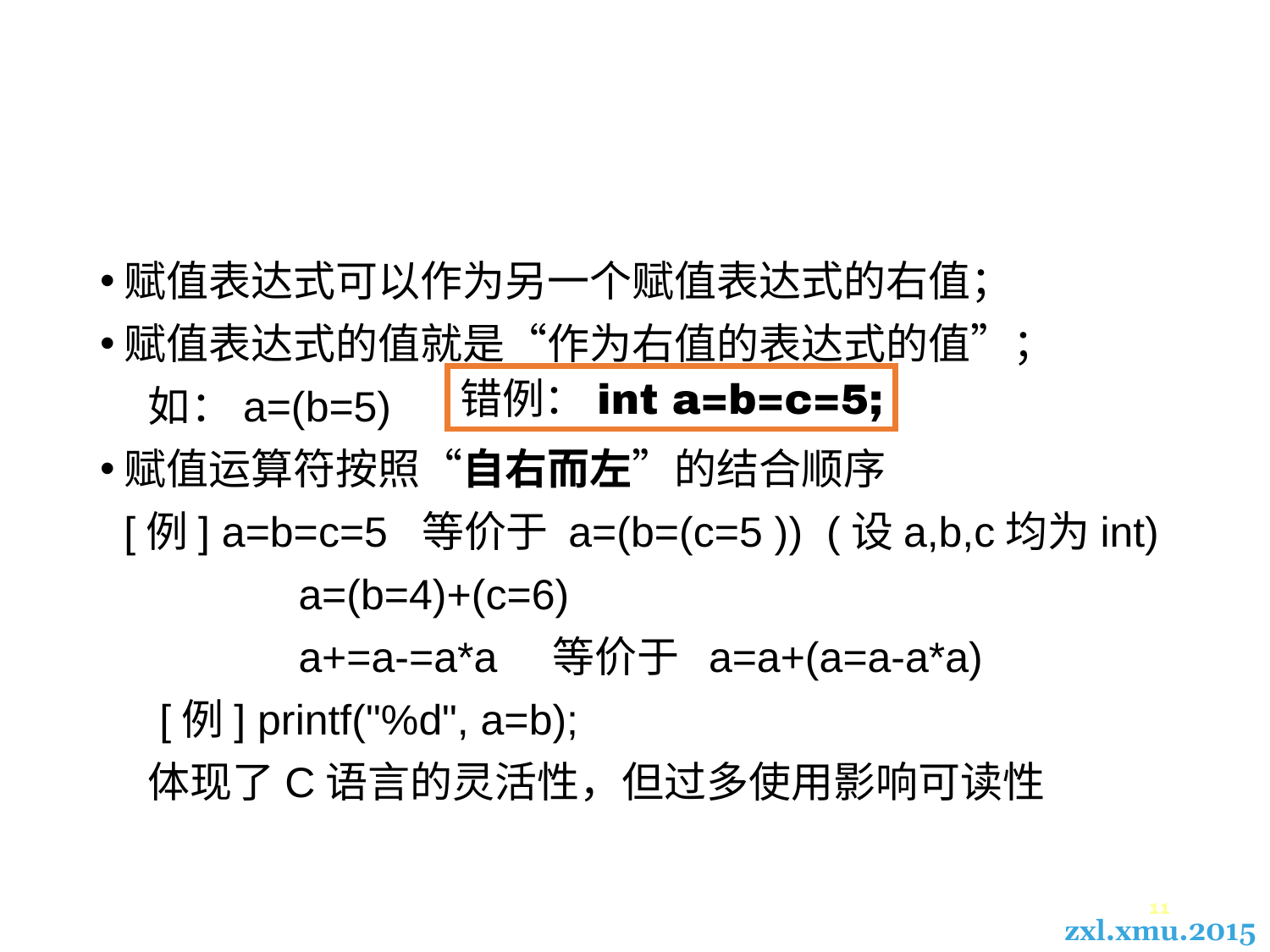

赋值表达式可以作为另一个赋值表达式的右值；
赋值表达式的值就是“作为右值的表达式的值”；
    如：a=(b=5)
赋值运算符按照“自右而左”的结合顺序
	[例] a=b=c=5  等价于 a=(b=(c=5 ))  (设a,b,c均为int)
		a=(b=4)+(c=6)
 		a+=a-=a*a	等价于  a=a+(a=a-a*a)
 [例] printf("%d", a=b);
体现了C语言的灵活性，但过多使用影响可读性
错例：int a=b=c=5;
11